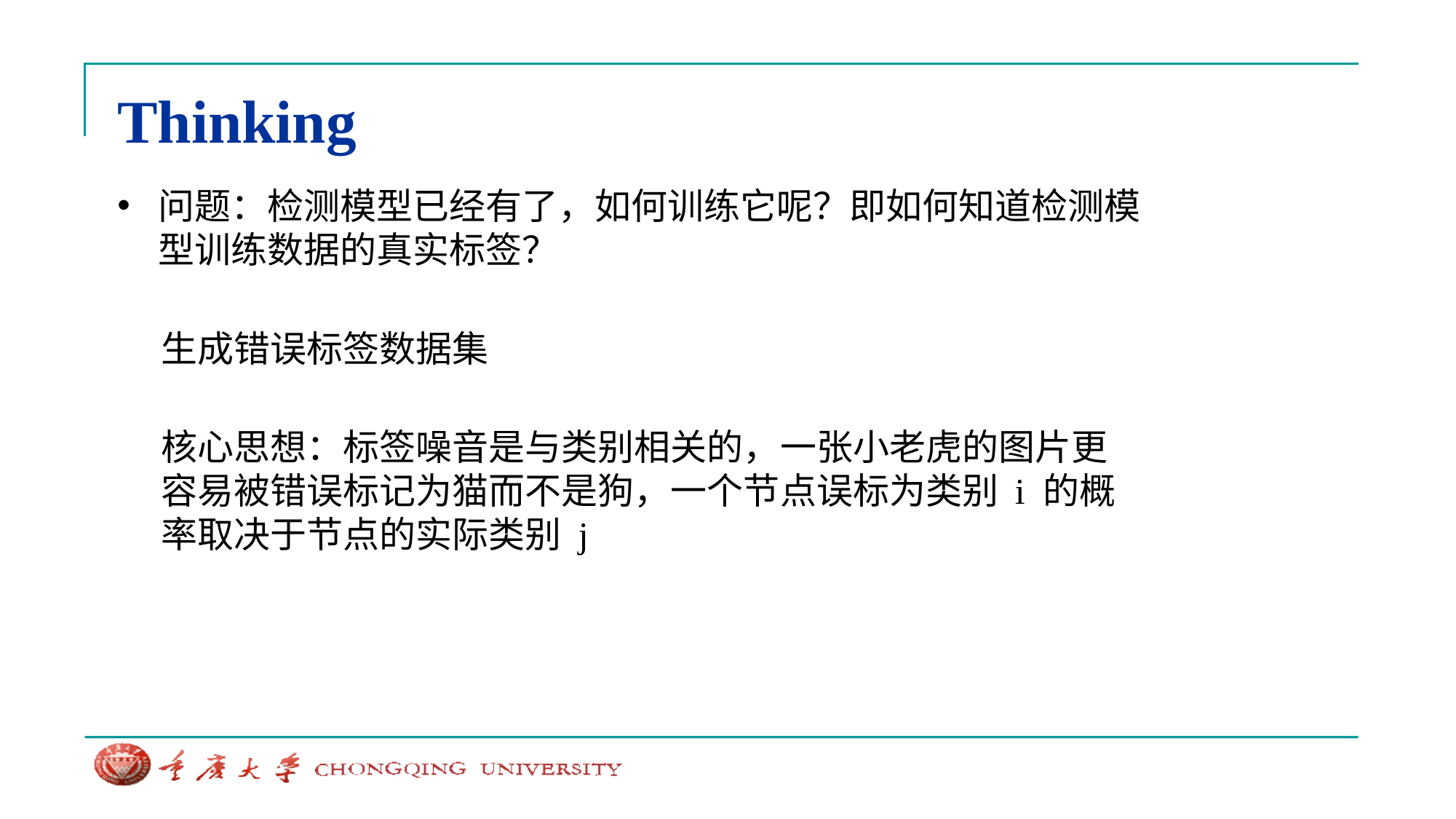

# Thinking
问题：检测模型已经有了，如何训练它呢？即如何知道检测模型训练数据的真实标签？
生成错误标签数据集
核心思想：标签噪音是与类别相关的，一张小老虎的图片更容易被错误标记为猫而不是狗，一个节点误标为类别 i 的概率取决于节点的实际类别 j
16